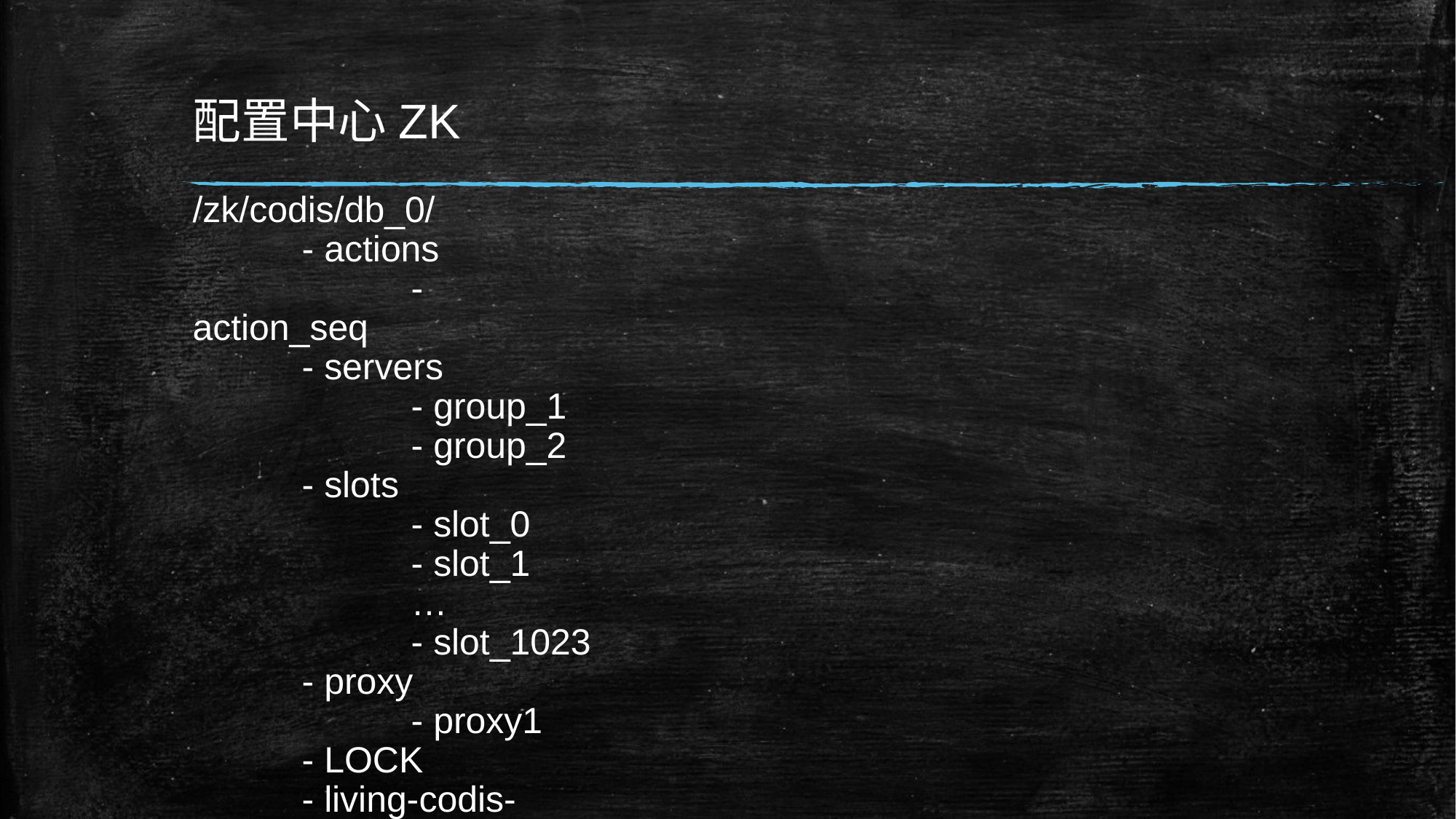

# 配置中心ZK
/zk/codis/db_0/
	- actions
		- action_seq
	- servers
		- group_1
		- group_2
	- slots
		- slot_0
		- slot_1
		…
		- slot_1023
	- proxy
		- proxy1
	- LOCK
	- living-codis-config